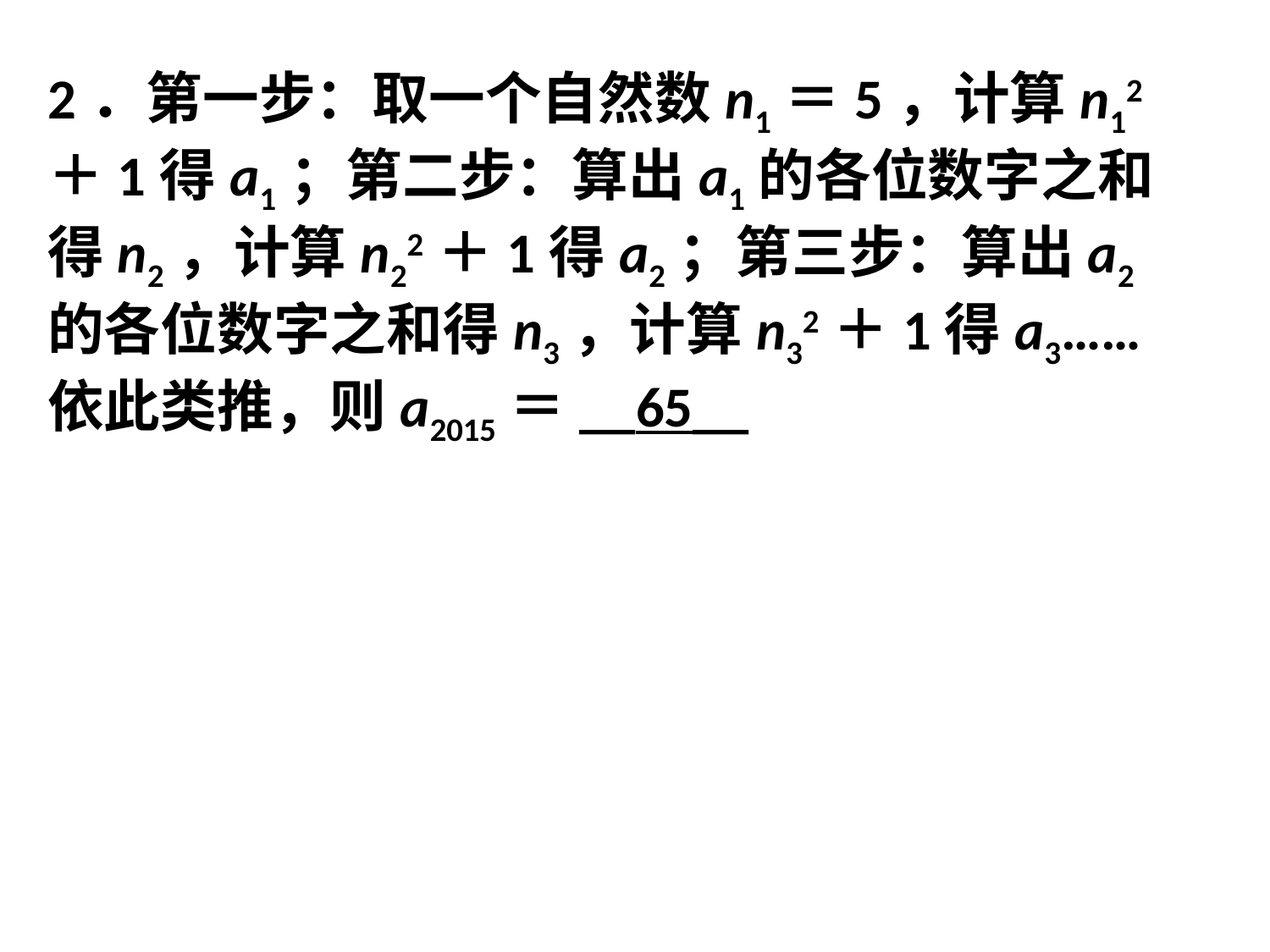

2．第一步：取一个自然数n1＝5，计算n12＋1得a1；第二步：算出a1的各位数字之和得n2，计算n22＋1得a2；第三步：算出a2的各位数字之和得n3，计算n32＋1得a3……依此类推，则a2015＝__65__